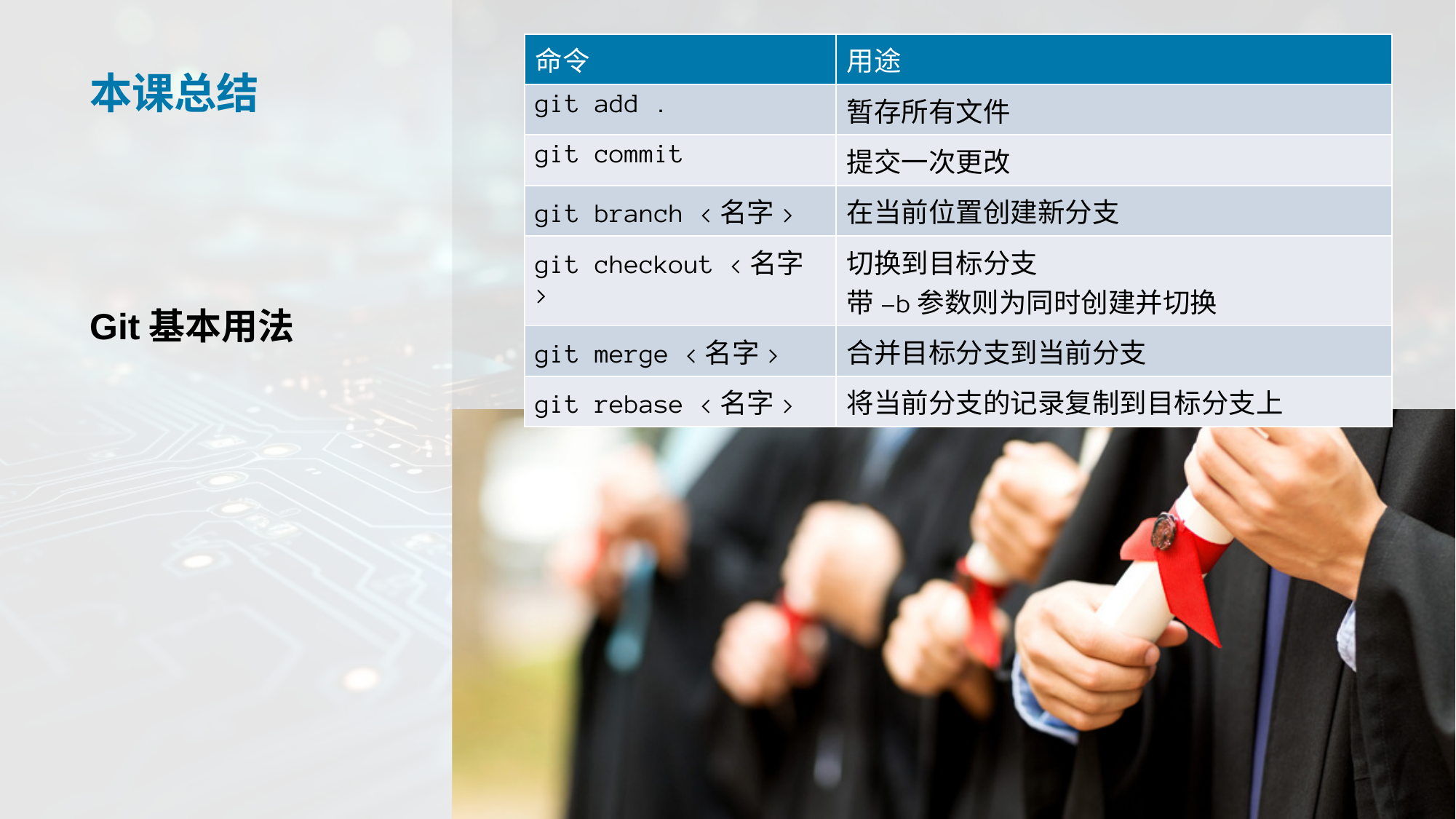

Git基本用法

# 本课总结
| 命令 | 用途 |
| --- | --- |
| git add . | 暂存所有文件 |
| git commit | 提交一次更改 |
| git branch <名字> | 在当前位置创建新分支 |
| git checkout <名字> | 切换到目标分支 带-b参数则为同时创建并切换 |
| git merge <名字> | 合并目标分支到当前分支 |
| git rebase <名字> | 将当前分支的记录复制到目标分支上 |